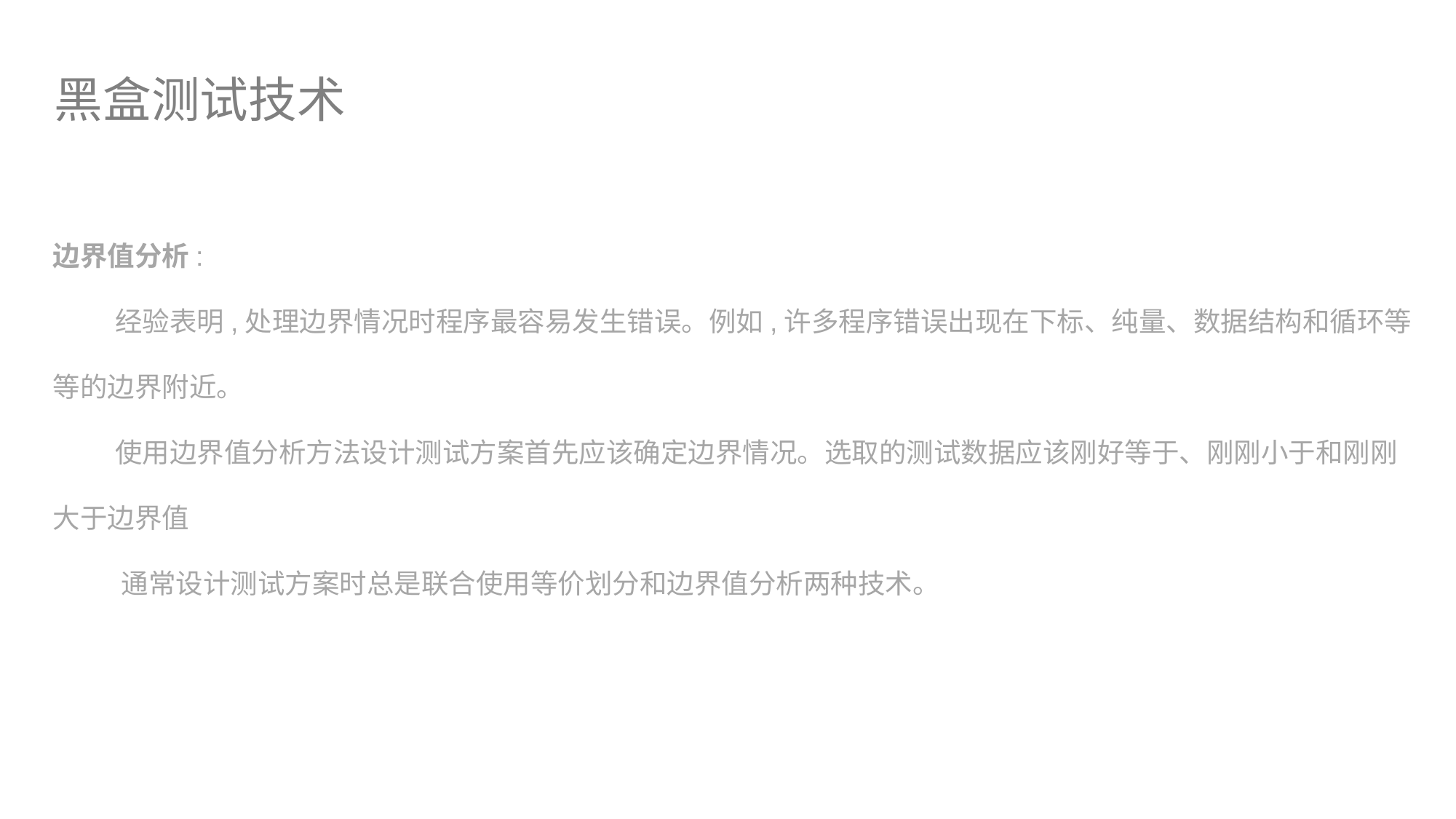

黑盒测试技术
边界值分析:
         经验表明,处理边界情况时程序最容易发生错误。例如,许多程序错误出现在下标、纯量、数据结构和循环等等的边界附近。
         使用边界值分析方法设计测试方案首先应该确定边界情况。选取的测试数据应该刚好等于、刚刚小于和刚刚大于边界值
          通常设计测试方案时总是联合使用等价划分和边界值分析两种技术。